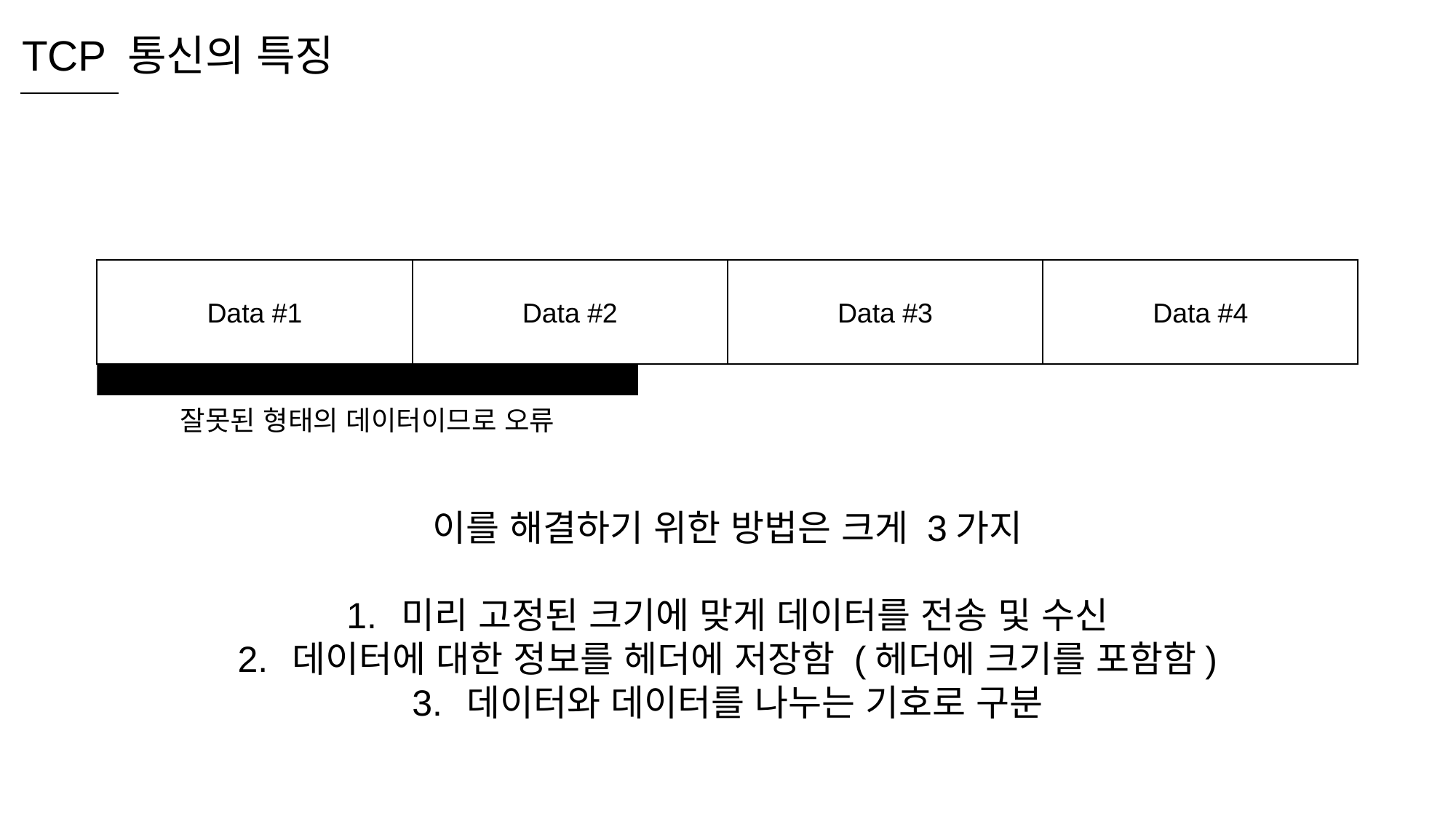

TCP 통신의 특징
Data #4
Data #3
Data #1
Data #2

잘못된 형태의 데이터이므로 오류
이를 해결하기 위한 방법은 크게 3가지

미리 고정된 크기에 맞게 데이터를 전송 및 수신
데이터에 대한 정보를 헤더에 저장함 (헤더에 크기를 포함함)
데이터와 데이터를 나누는 기호로 구분